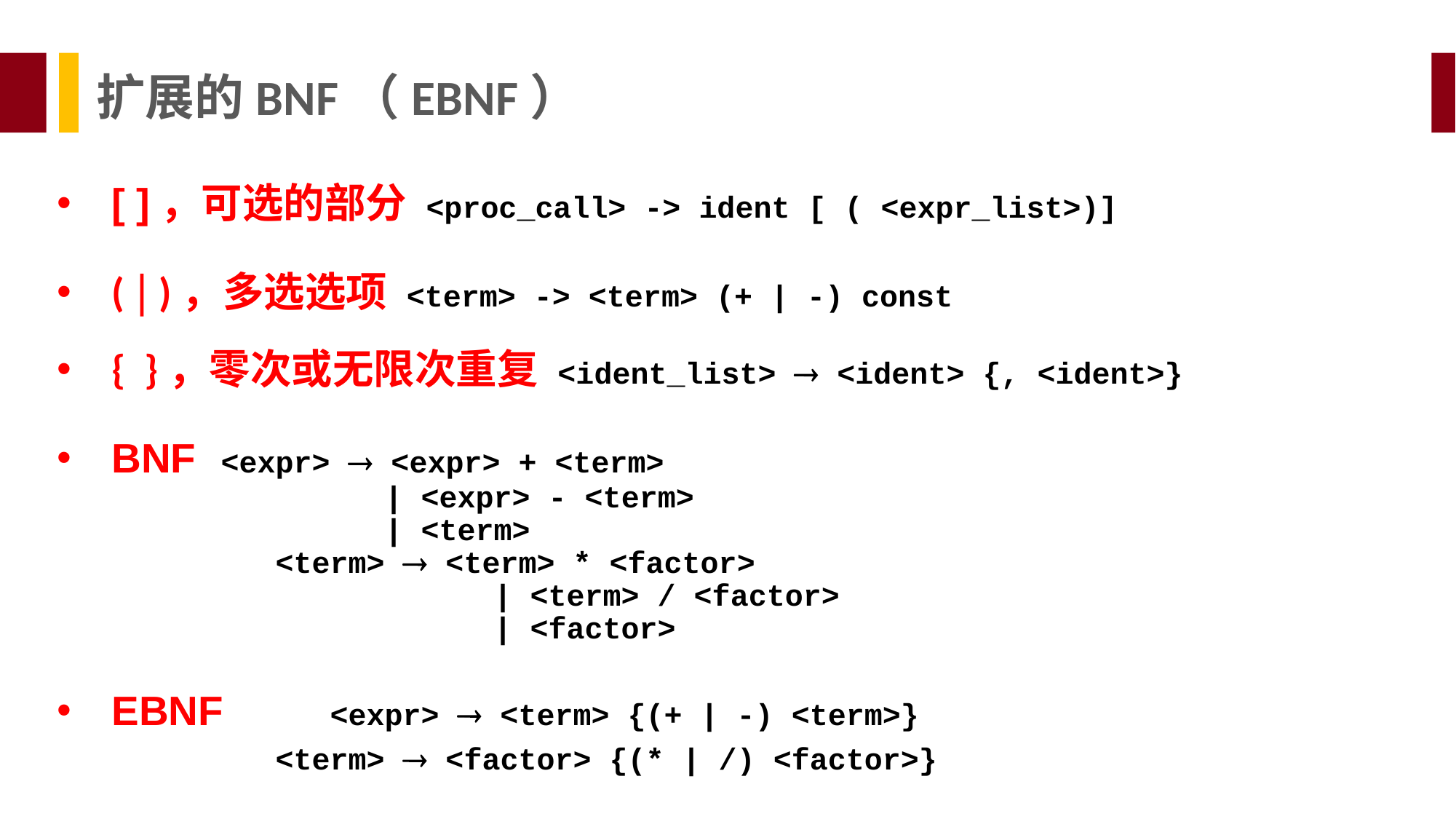

扩展的BNF（EBNF）

[ ]，可选的部分 <proc_call> -> ident [ ( <expr_list>)]

( | )，多选选项 <term> -> <term> (+ | -) const

{  }，零次或无限次重复 <ident_list> → <ident> {, <ident>}

BNF	<expr> → <expr> + <term>
         		| <expr> - <term>
     			| <term>
   		<term> → <term> * <factor>
      			| <term> / <factor>
       			| <factor>

EBNF 	<expr> → <term> {(+ | -) <term>}
		<term> → <factor> {(* | /) <factor>}